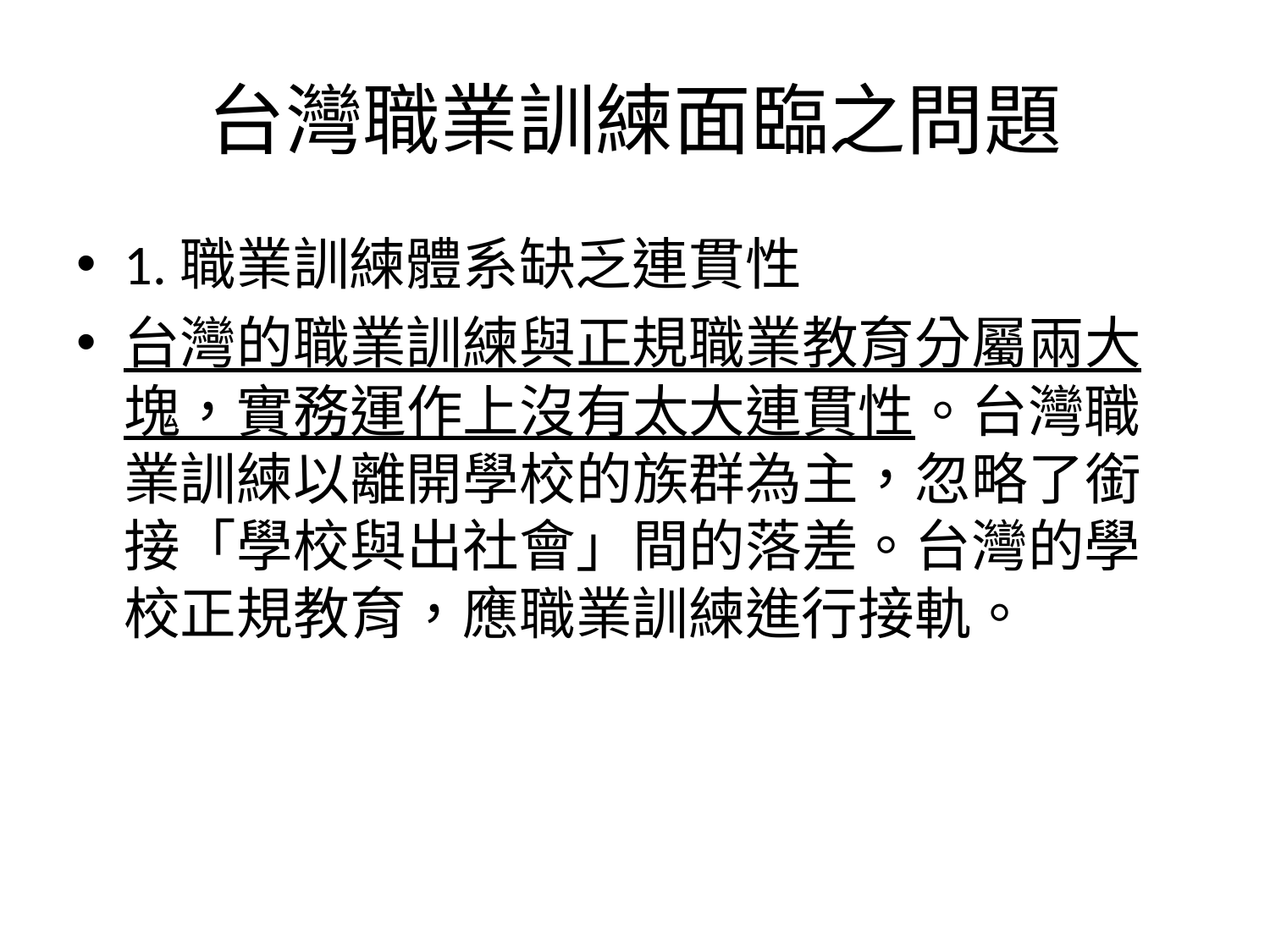

# 台灣職業訓練面臨之問題
1.職業訓練體系缺乏連貫性
台灣的職業訓練與正規職業教育分屬兩大塊，實務運作上沒有太大連貫性。台灣職業訓練以離開學校的族群為主，忽略了銜接「學校與出社會」間的落差。台灣的學校正規教育，應職業訓練進行接軌。